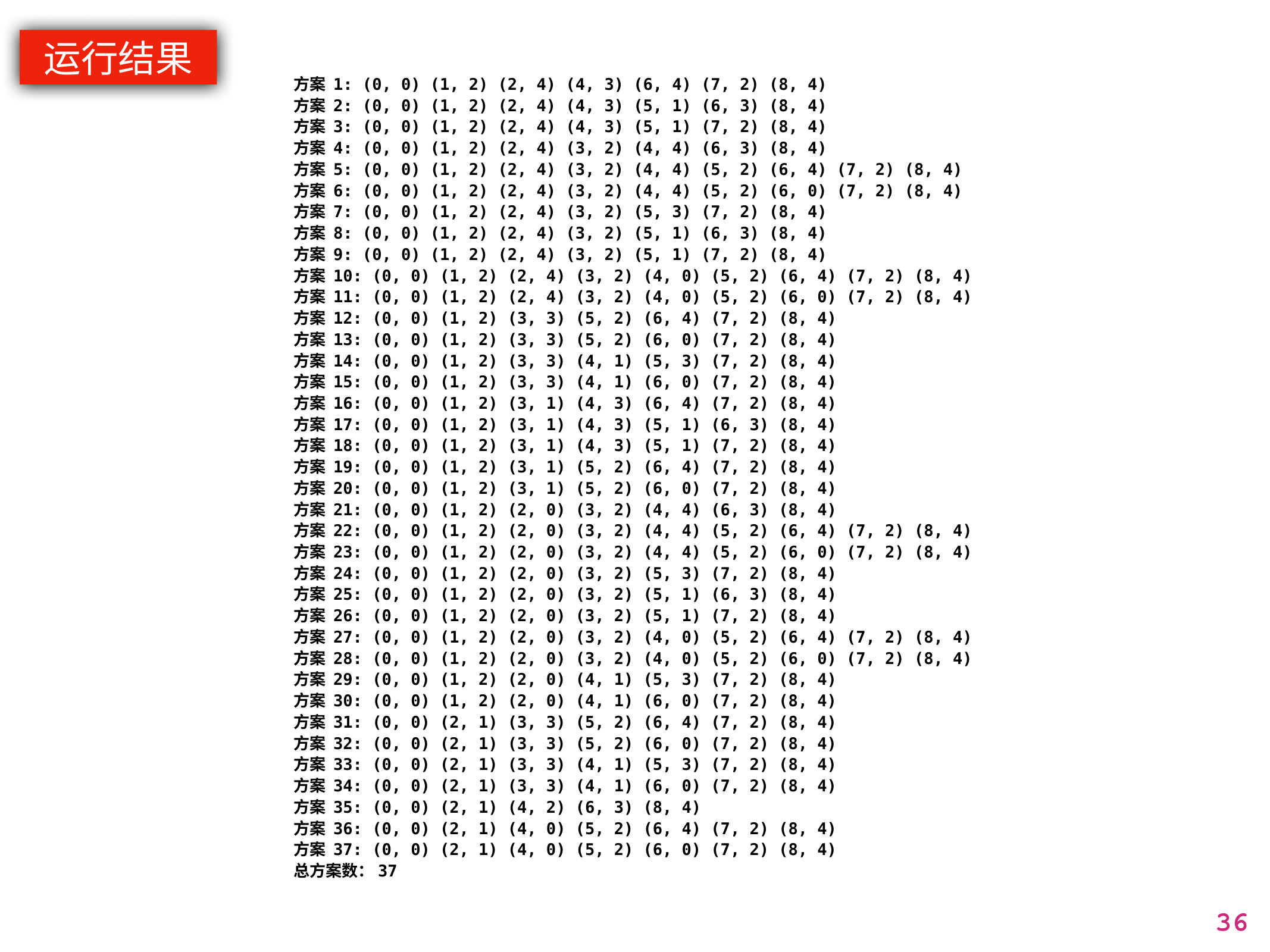

运行结果
方案 1: (0, 0) (1, 2) (2, 4) (4, 3) (6, 4) (7, 2) (8, 4)
方案 2: (0, 0) (1, 2) (2, 4) (4, 3) (5, 1) (6, 3) (8, 4)
方案 3: (0, 0) (1, 2) (2, 4) (4, 3) (5, 1) (7, 2) (8, 4)
方案 4: (0, 0) (1, 2) (2, 4) (3, 2) (4, 4) (6, 3) (8, 4)
方案 5: (0, 0) (1, 2) (2, 4) (3, 2) (4, 4) (5, 2) (6, 4) (7, 2) (8, 4)
方案 6: (0, 0) (1, 2) (2, 4) (3, 2) (4, 4) (5, 2) (6, 0) (7, 2) (8, 4)
方案 7: (0, 0) (1, 2) (2, 4) (3, 2) (5, 3) (7, 2) (8, 4)
方案 8: (0, 0) (1, 2) (2, 4) (3, 2) (5, 1) (6, 3) (8, 4)
方案 9: (0, 0) (1, 2) (2, 4) (3, 2) (5, 1) (7, 2) (8, 4)
方案 10: (0, 0) (1, 2) (2, 4) (3, 2) (4, 0) (5, 2) (6, 4) (7, 2) (8, 4)
方案 11: (0, 0) (1, 2) (2, 4) (3, 2) (4, 0) (5, 2) (6, 0) (7, 2) (8, 4)
方案 12: (0, 0) (1, 2) (3, 3) (5, 2) (6, 4) (7, 2) (8, 4)
方案 13: (0, 0) (1, 2) (3, 3) (5, 2) (6, 0) (7, 2) (8, 4)
方案 14: (0, 0) (1, 2) (3, 3) (4, 1) (5, 3) (7, 2) (8, 4)
方案 15: (0, 0) (1, 2) (3, 3) (4, 1) (6, 0) (7, 2) (8, 4)
方案 16: (0, 0) (1, 2) (3, 1) (4, 3) (6, 4) (7, 2) (8, 4)
方案 17: (0, 0) (1, 2) (3, 1) (4, 3) (5, 1) (6, 3) (8, 4)
方案 18: (0, 0) (1, 2) (3, 1) (4, 3) (5, 1) (7, 2) (8, 4)
方案 19: (0, 0) (1, 2) (3, 1) (5, 2) (6, 4) (7, 2) (8, 4)
方案 20: (0, 0) (1, 2) (3, 1) (5, 2) (6, 0) (7, 2) (8, 4)
方案 21: (0, 0) (1, 2) (2, 0) (3, 2) (4, 4) (6, 3) (8, 4)
方案 22: (0, 0) (1, 2) (2, 0) (3, 2) (4, 4) (5, 2) (6, 4) (7, 2) (8, 4)
方案 23: (0, 0) (1, 2) (2, 0) (3, 2) (4, 4) (5, 2) (6, 0) (7, 2) (8, 4)
方案 24: (0, 0) (1, 2) (2, 0) (3, 2) (5, 3) (7, 2) (8, 4)
方案 25: (0, 0) (1, 2) (2, 0) (3, 2) (5, 1) (6, 3) (8, 4)
方案 26: (0, 0) (1, 2) (2, 0) (3, 2) (5, 1) (7, 2) (8, 4)
方案 27: (0, 0) (1, 2) (2, 0) (3, 2) (4, 0) (5, 2) (6, 4) (7, 2) (8, 4)
方案 28: (0, 0) (1, 2) (2, 0) (3, 2) (4, 0) (5, 2) (6, 0) (7, 2) (8, 4)
方案 29: (0, 0) (1, 2) (2, 0) (4, 1) (5, 3) (7, 2) (8, 4)
方案 30: (0, 0) (1, 2) (2, 0) (4, 1) (6, 0) (7, 2) (8, 4)
方案 31: (0, 0) (2, 1) (3, 3) (5, 2) (6, 4) (7, 2) (8, 4)
方案 32: (0, 0) (2, 1) (3, 3) (5, 2) (6, 0) (7, 2) (8, 4)
方案 33: (0, 0) (2, 1) (3, 3) (4, 1) (5, 3) (7, 2) (8, 4)
方案 34: (0, 0) (2, 1) (3, 3) (4, 1) (6, 0) (7, 2) (8, 4)
方案 35: (0, 0) (2, 1) (4, 2) (6, 3) (8, 4)
方案 36: (0, 0) (2, 1) (4, 0) (5, 2) (6, 4) (7, 2) (8, 4)
方案 37: (0, 0) (2, 1) (4, 0) (5, 2) (6, 0) (7, 2) (8, 4)
总方案数：37
36